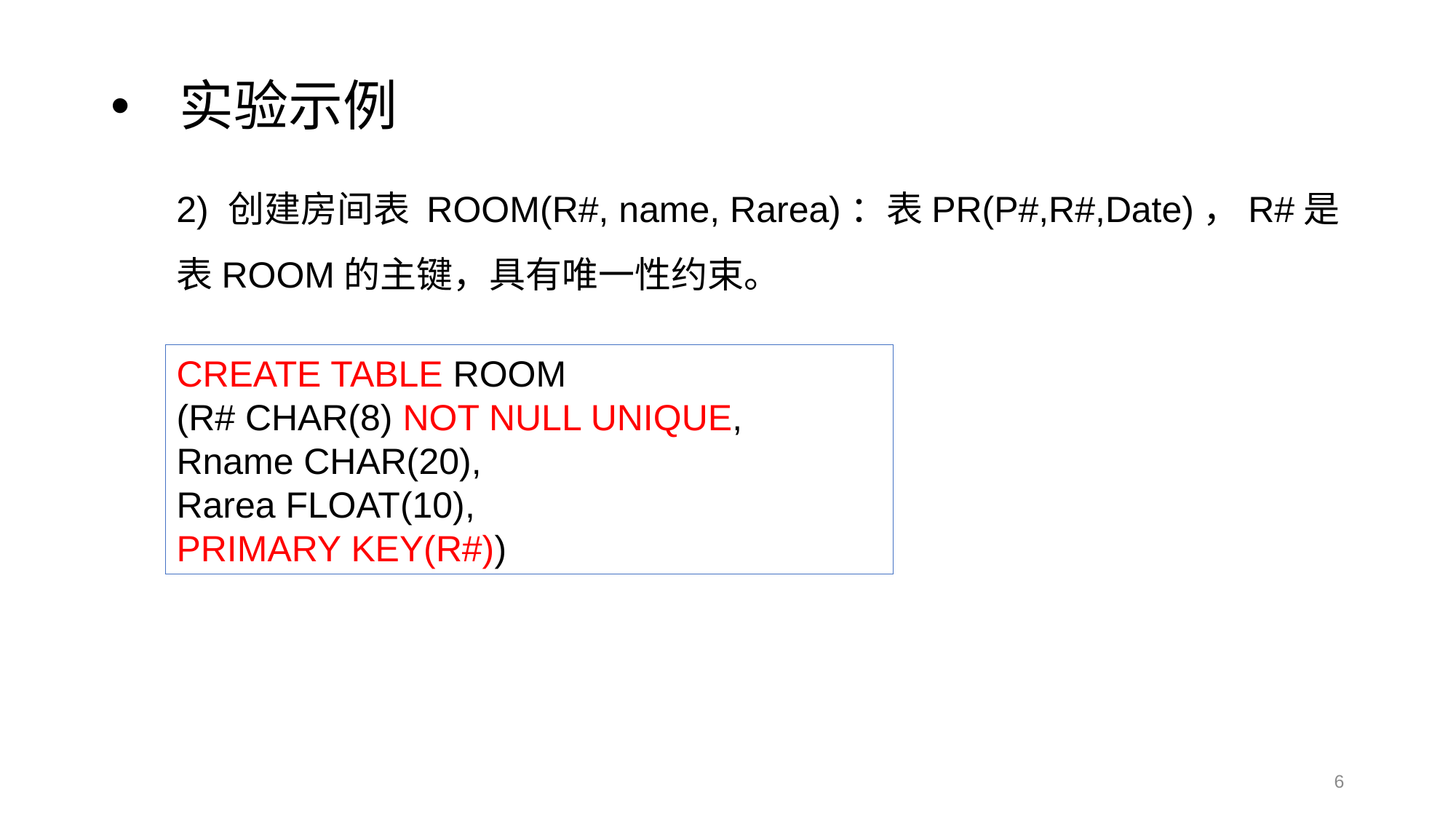

# 实验示例
2) 创建房间表 ROOM(R#, name, Rarea)：表PR(P#,R#,Date)，R#是表ROOM的主键，具有唯一性约束。
CREATE TABLE ROOM
(R# CHAR(8) NOT NULL UNIQUE,
Rname CHAR(20),
Rarea FLOAT(10),
PRIMARY KEY(R#))
6